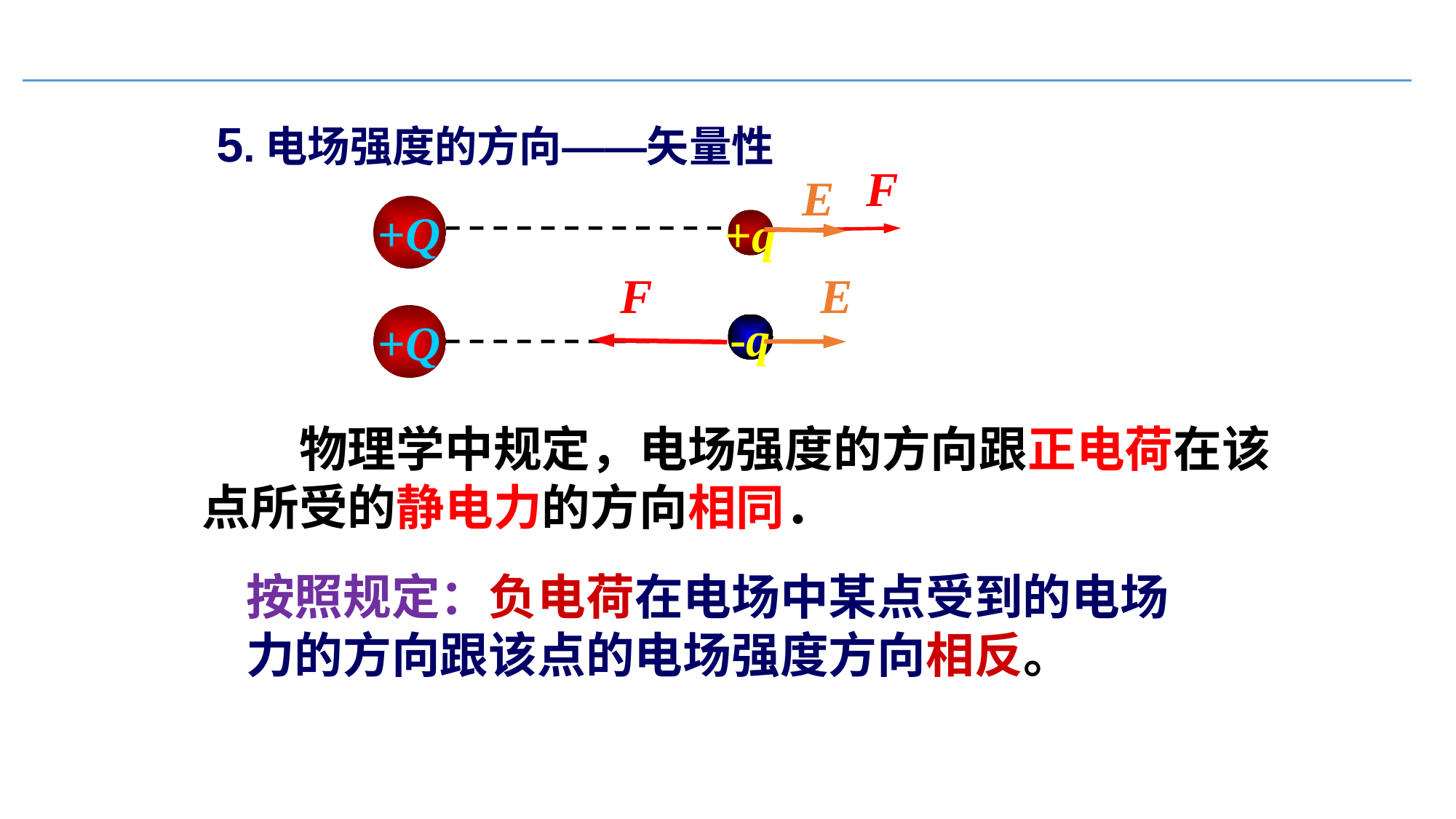

5.电场强度的方向——矢量性
F
E
+Q
+q

F
E
+Q
-q

　　物理学中规定，电场强度的方向跟正电荷在该点所受的静电力的方向相同．
按照规定：负电荷在电场中某点受到的电场力的方向跟该点的电场强度方向相反。